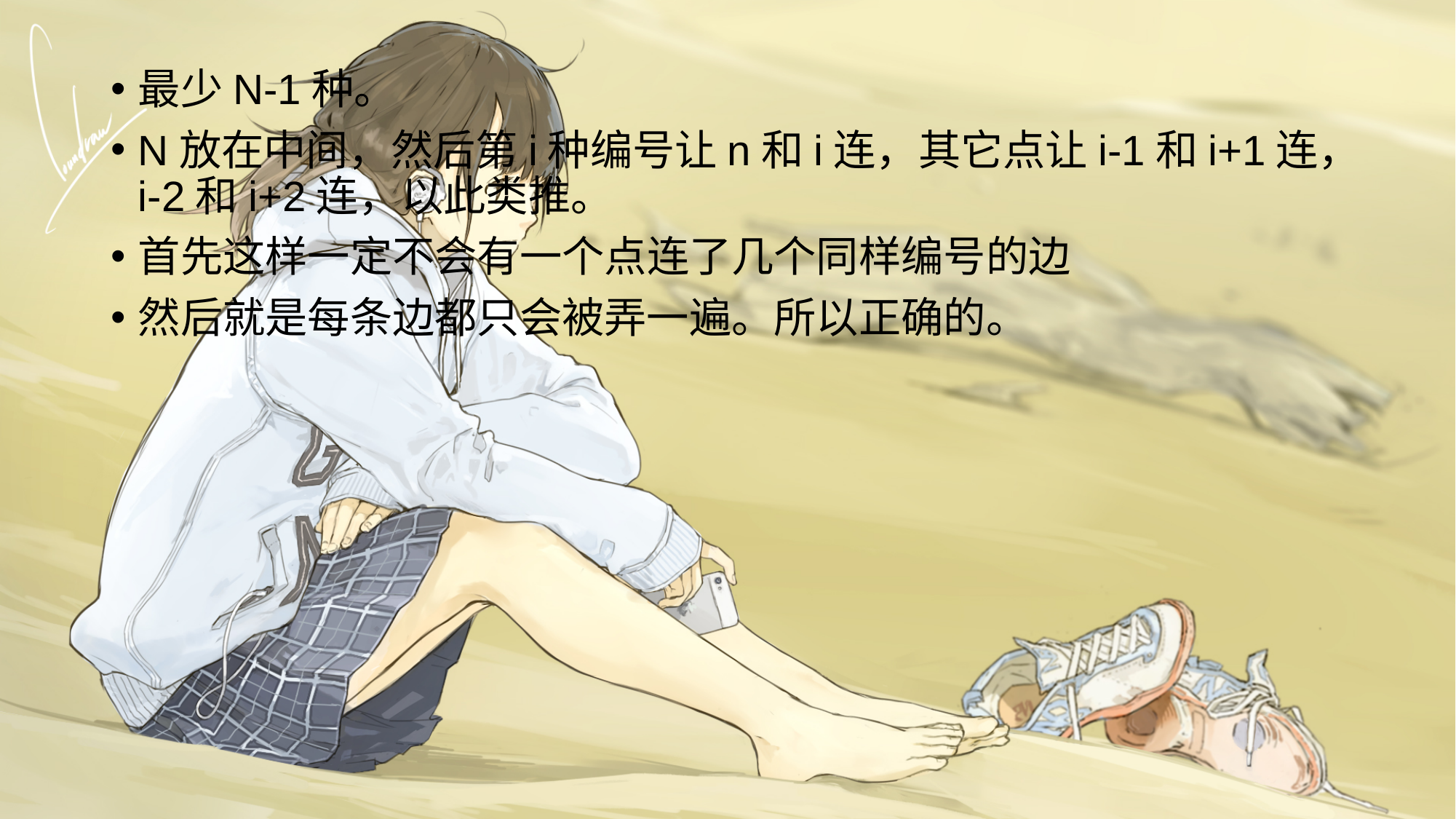

最少N-1种。
N放在中间，然后第i种编号让n和i连，其它点让i-1和i+1连，i-2和i+2连，以此类推。
首先这样一定不会有一个点连了几个同样编号的边
然后就是每条边都只会被弄一遍。所以正确的。